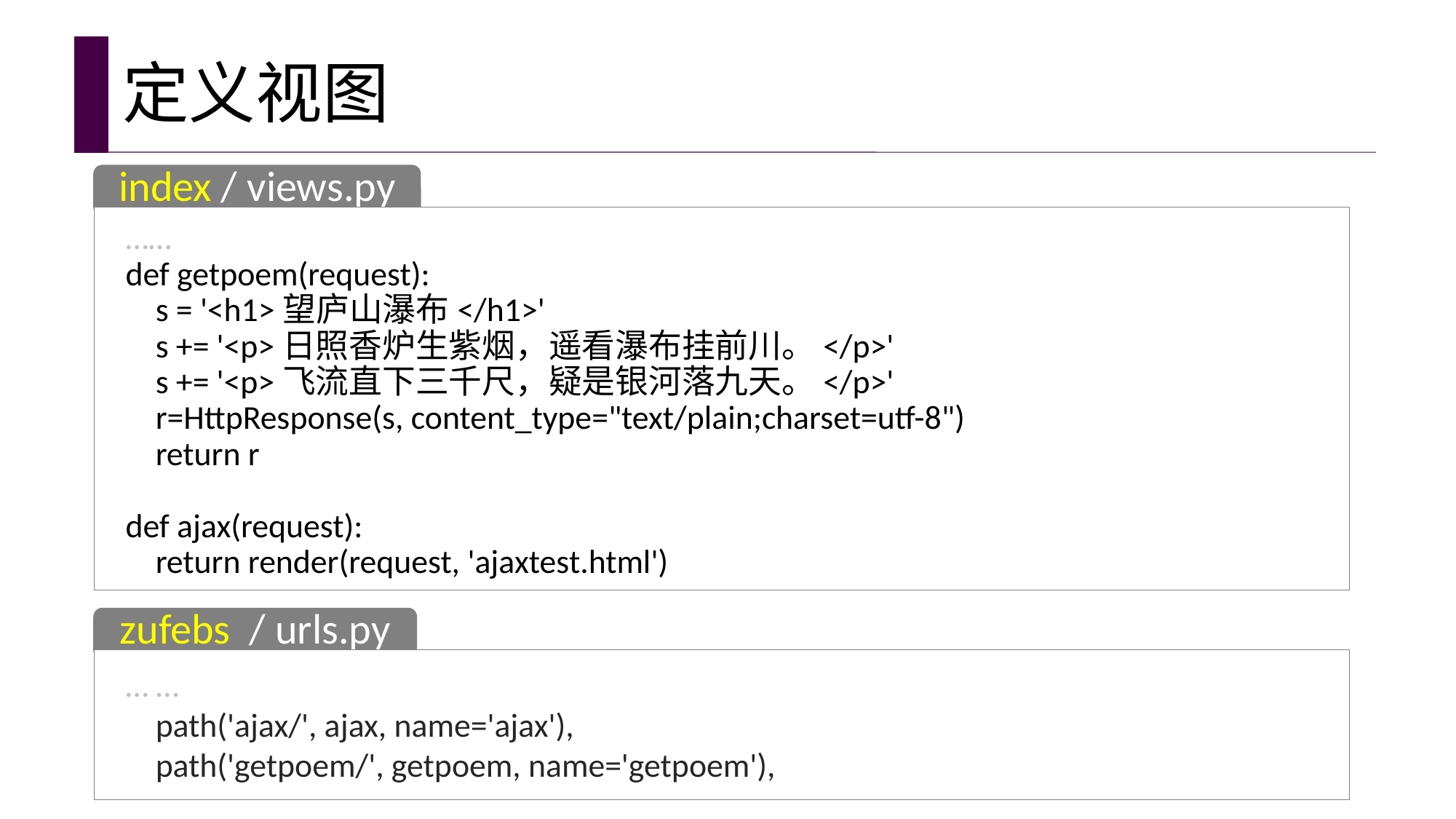

# 定义视图
index / views.py

……
def getpoem(request):
    s = '<h1>望庐山瀑布</h1>'
    s += '<p>日照香炉生紫烟，遥看瀑布挂前川。</p>'
    s += '<p>飞流直下三千尺，疑是银河落九天。</p>'
    r=HttpResponse(s, content_type="text/plain;charset=utf-8")
    return r

def ajax(request):
    return render(request, 'ajaxtest.html')
zufebs  / urls.py

… …
    path('ajax/', ajax, name='ajax'),
    path('getpoem/', getpoem, name='getpoem'),